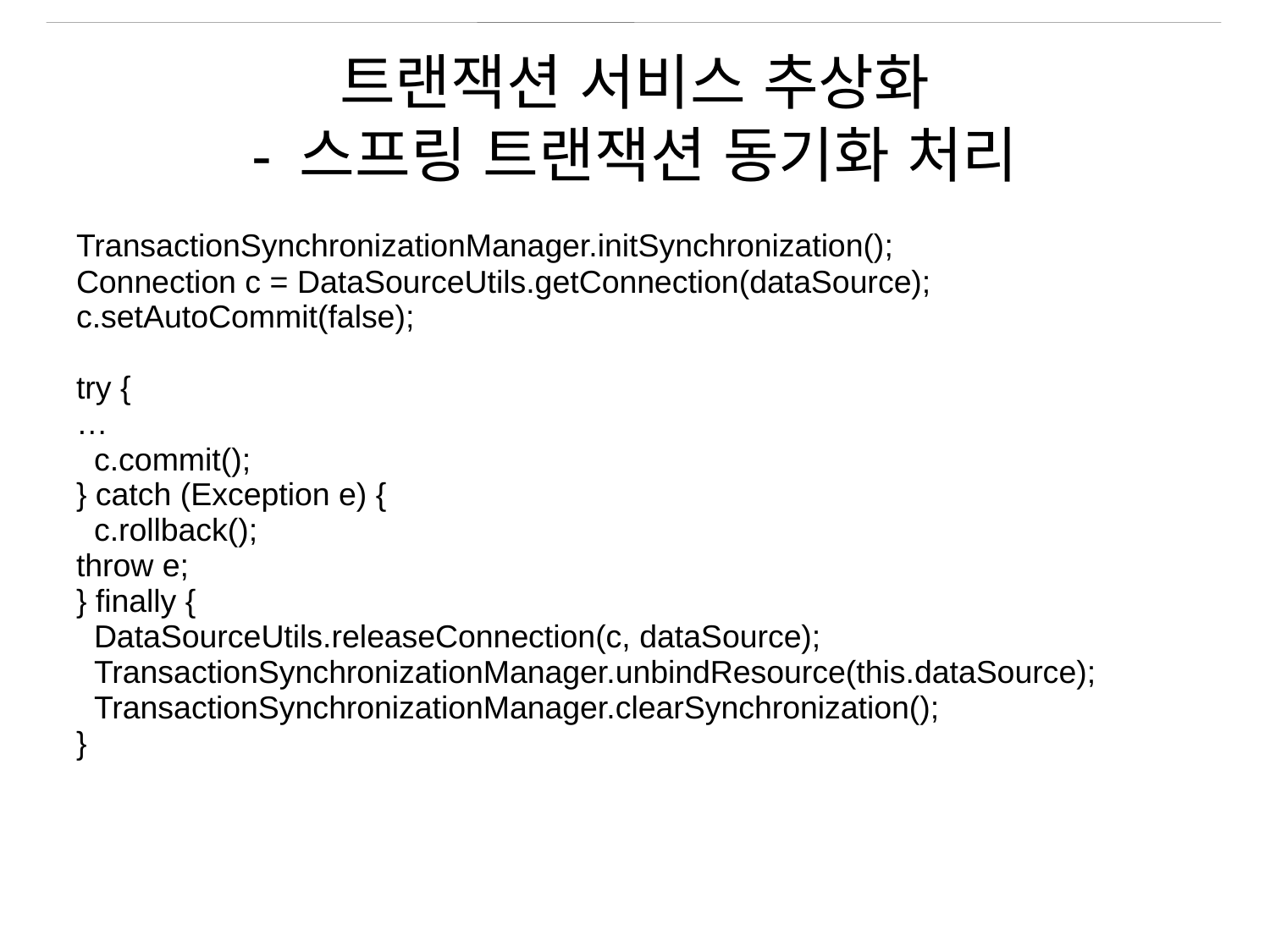

# 트랜잭션 서비스 추상화 - 스프링 트랜잭션 동기화 처리
| TransactionSynchronizationManager.initSynchronization(); Connection c = DataSourceUtils.getConnection(dataSource); c.setAutoCommit(false); try { … c.commit(); } catch (Exception e) { c.rollback(); throw e; } finally { DataSourceUtils.releaseConnection(c, dataSource); TransactionSynchronizationManager.unbindResource(this.dataSource); TransactionSynchronizationManager.clearSynchronization(); } |
| --- |